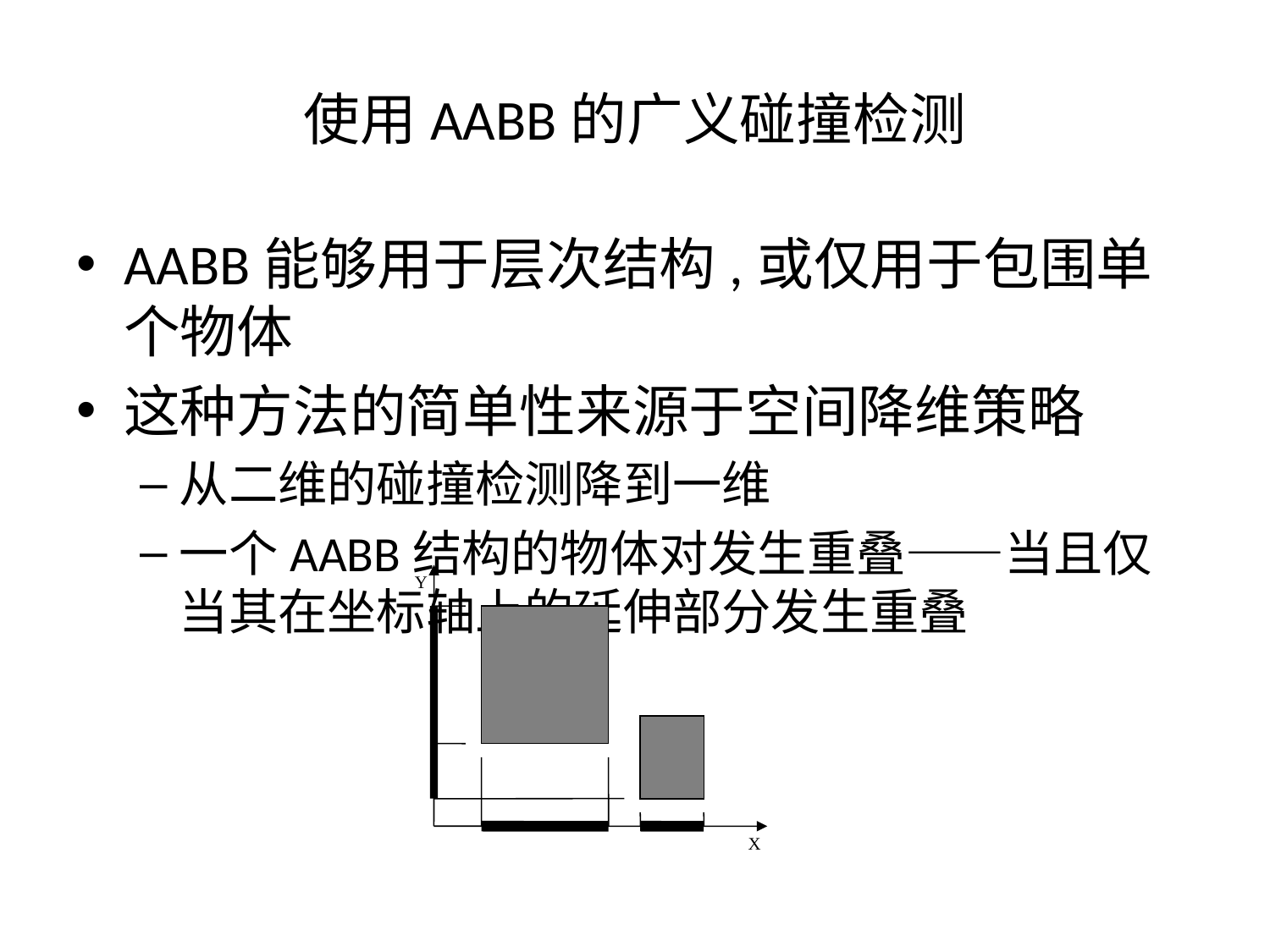

# 使用AABB的广义碰撞检测
AABB能够用于层次结构,或仅用于包围单个物体
这种方法的简单性来源于空间降维策略
从二维的碰撞检测降到一维
一个AABB结构的物体对发生重叠——当且仅当其在坐标轴上的延伸部分发生重叠

Y

X